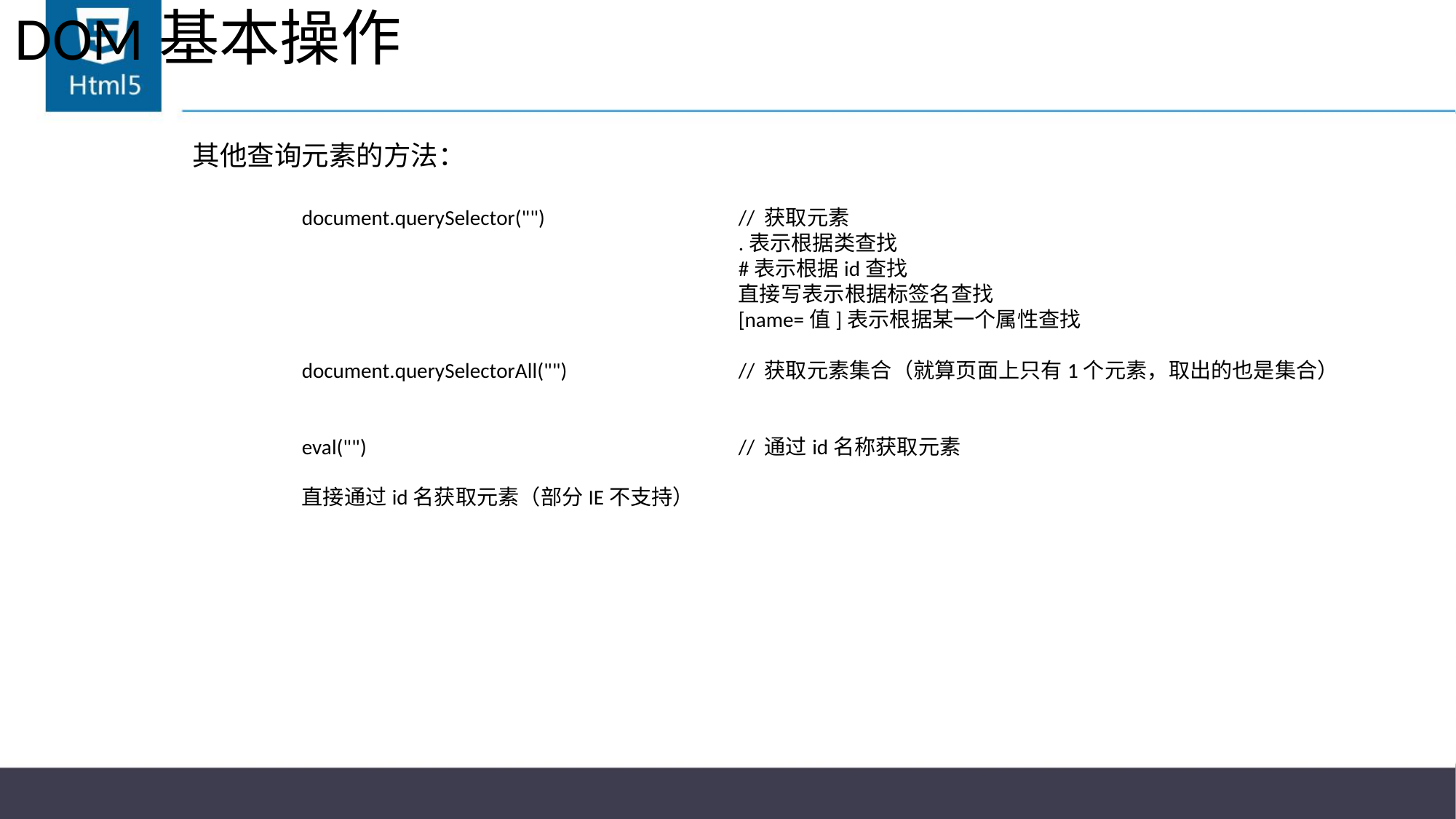

# DOM基本操作
其他查询元素的方法：

	document.querySelector("")		// 获取元素
					.表示根据类查找
					#表示根据id查找
					直接写表示根据标签名查找
					[name=值]表示根据某一个属性查找

	document.querySelectorAll("")		// 获取元素集合（就算页面上只有1个元素，取出的也是集合）

	eval("")				// 通过id名称获取元素

	直接通过id名获取元素（部分IE不支持）